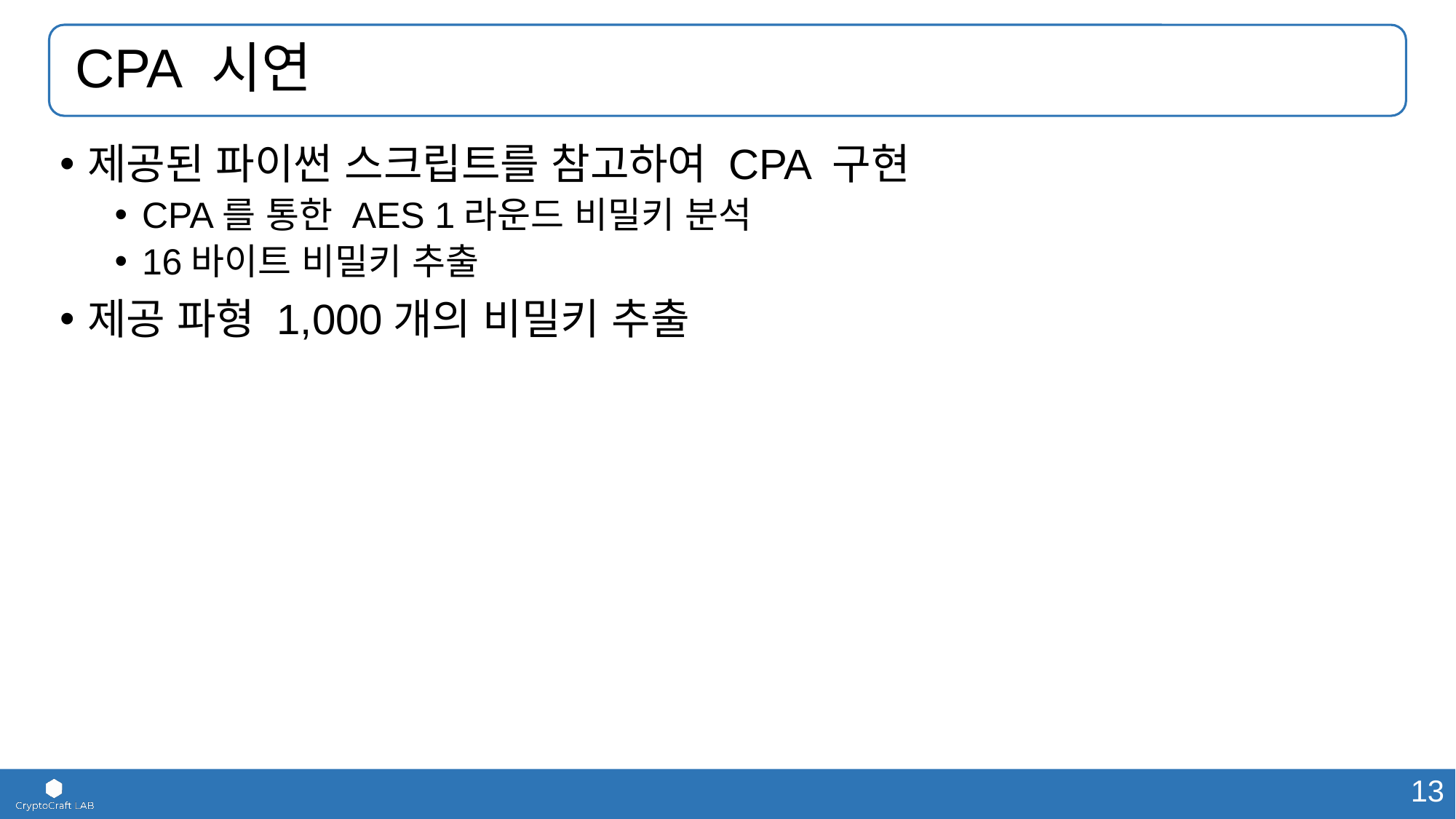

# CPA 시연
제공된 파이썬 스크립트를 참고하여 CPA 구현
CPA를 통한 AES 1라운드 비밀키 분석
16바이트 비밀키 추출
제공 파형 1,000개의 비밀키 추출